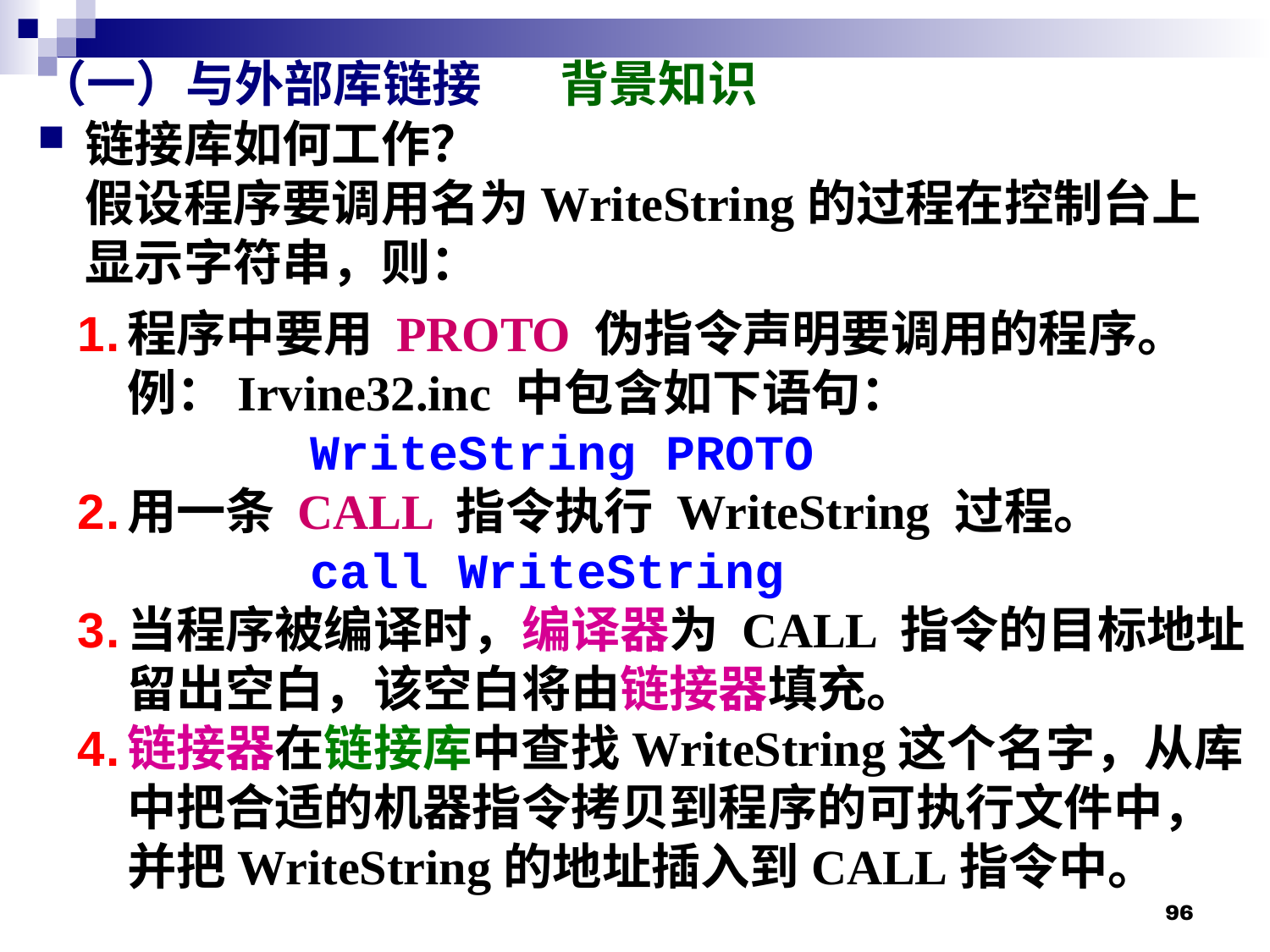

# （一）与外部库链接       背景知识
链接库如何工作？
假设程序要调用名为WriteString的过程在控制台上显示字符串，则：
程序中要用 PROTO 伪指令声明要调用的程序。
例：Irvine32.inc 中包含如下语句：
	    WriteString PROTO
用一条 CALL 指令执行 WriteString 过程。
 	    call WriteString
当程序被编译时，编译器为 CALL 指令的目标地址留出空白，该空白将由链接器填充。
链接器在链接库中查找WriteString这个名字，从库中把合适的机器指令拷贝到程序的可执行文件中，并把WriteString的地址插入到CALL指令中。
96